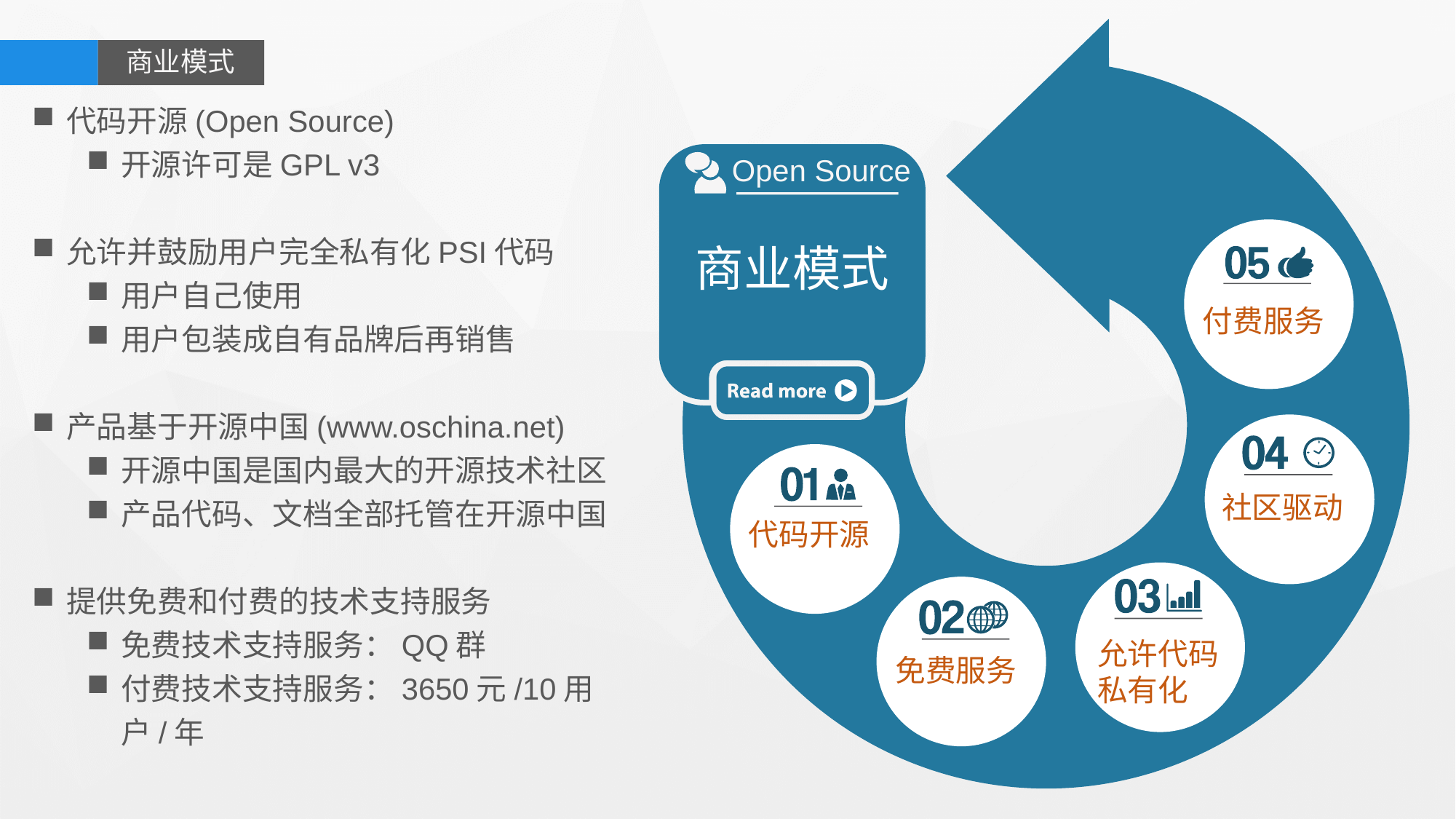

商业模式
代码开源(Open Source)
开源许可是GPL v3

允许并鼓励用户完全私有化PSI代码
用户自己使用
用户包装成自有品牌后再销售

产品基于开源中国(www.oschina.net)
开源中国是国内最大的开源技术社区
产品代码、文档全部托管在开源中国

提供免费和付费的技术支持服务
免费技术支持服务：QQ群
付费技术支持服务：3650元/10用户/年

Open Source

商业模式

付费服务

社区驱动
代码开源

允许代码
私有化
免费服务